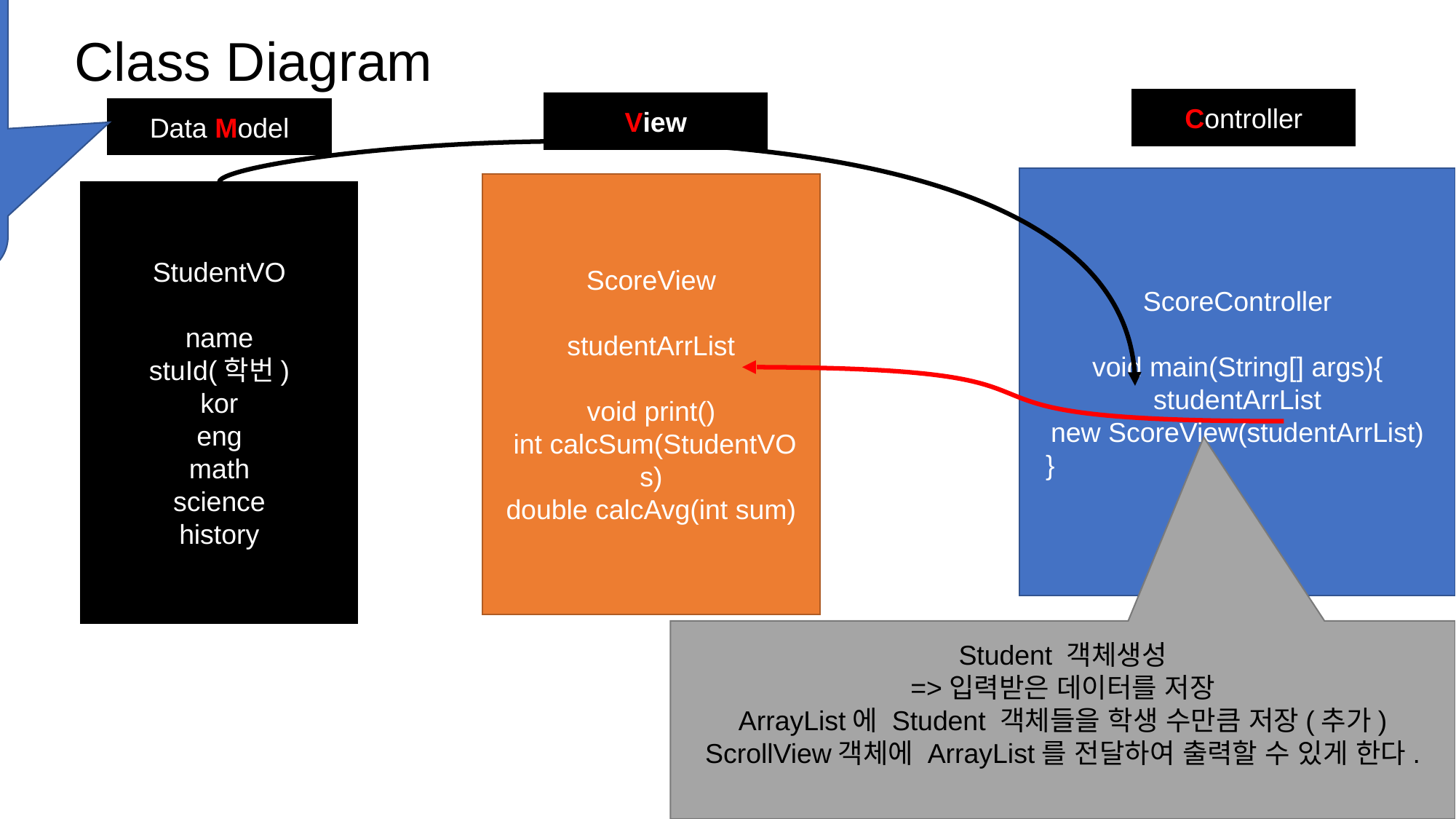

Value Object
 Value를 저장하는 객체라고 해서 클래스명 뒤에 VO를 붙여서 많이 사용한다.
예) StudentVO
# Class Diagram
Controller
View
Data Model
ScoreController

void main(String[] args){
studentArrList
new ScoreView(studentArrList)
  }
ScoreView

studentArrList

void print()
 int calcSum(StudentVO s)
double calcAvg(int sum)
StudentVO

name
stuId(학번)
kor
eng
math
science
history
Student 객체생성
=>입력받은 데이터를 저장
ArrayList에 Student 객체들을 학생 수만큼 저장(추가)
ScrollView객체에 ArrayList를 전달하여 출력할 수 있게 한다.